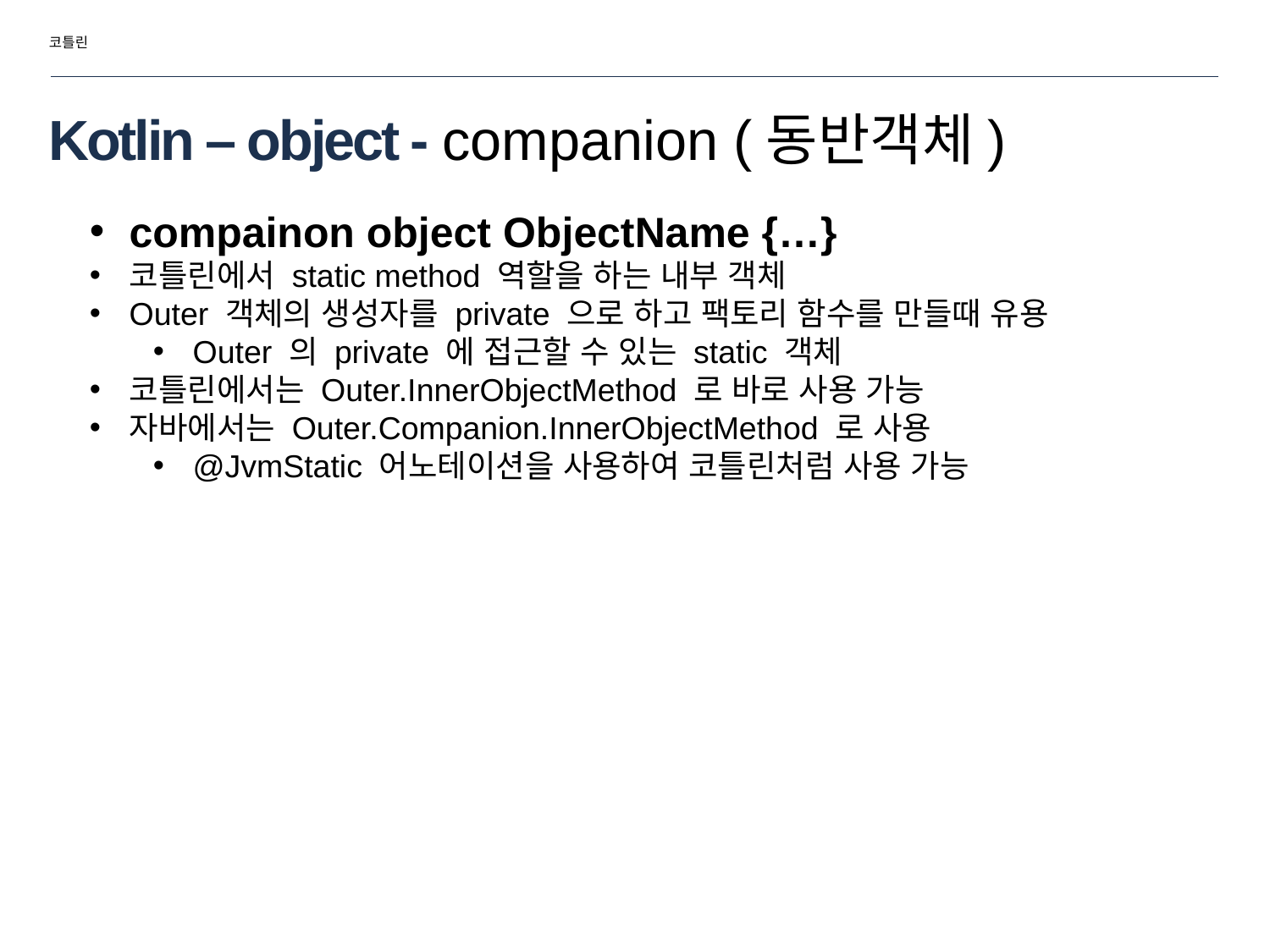

코틀린
# Kotlin – object - companion (동반객체)

compainon object ObjectName {…}
코틀린에서 static method 역할을 하는 내부 객체
Outer 객체의 생성자를 private 으로 하고 팩토리 함수를 만들때 유용
Outer 의 private 에 접근할 수 있는 static 객체
코틀린에서는 Outer.InnerObjectMethod 로 바로 사용 가능
자바에서는 Outer.Companion.InnerObjectMethod 로 사용
@JvmStatic 어노테이션을 사용하여 코틀린처럼 사용 가능